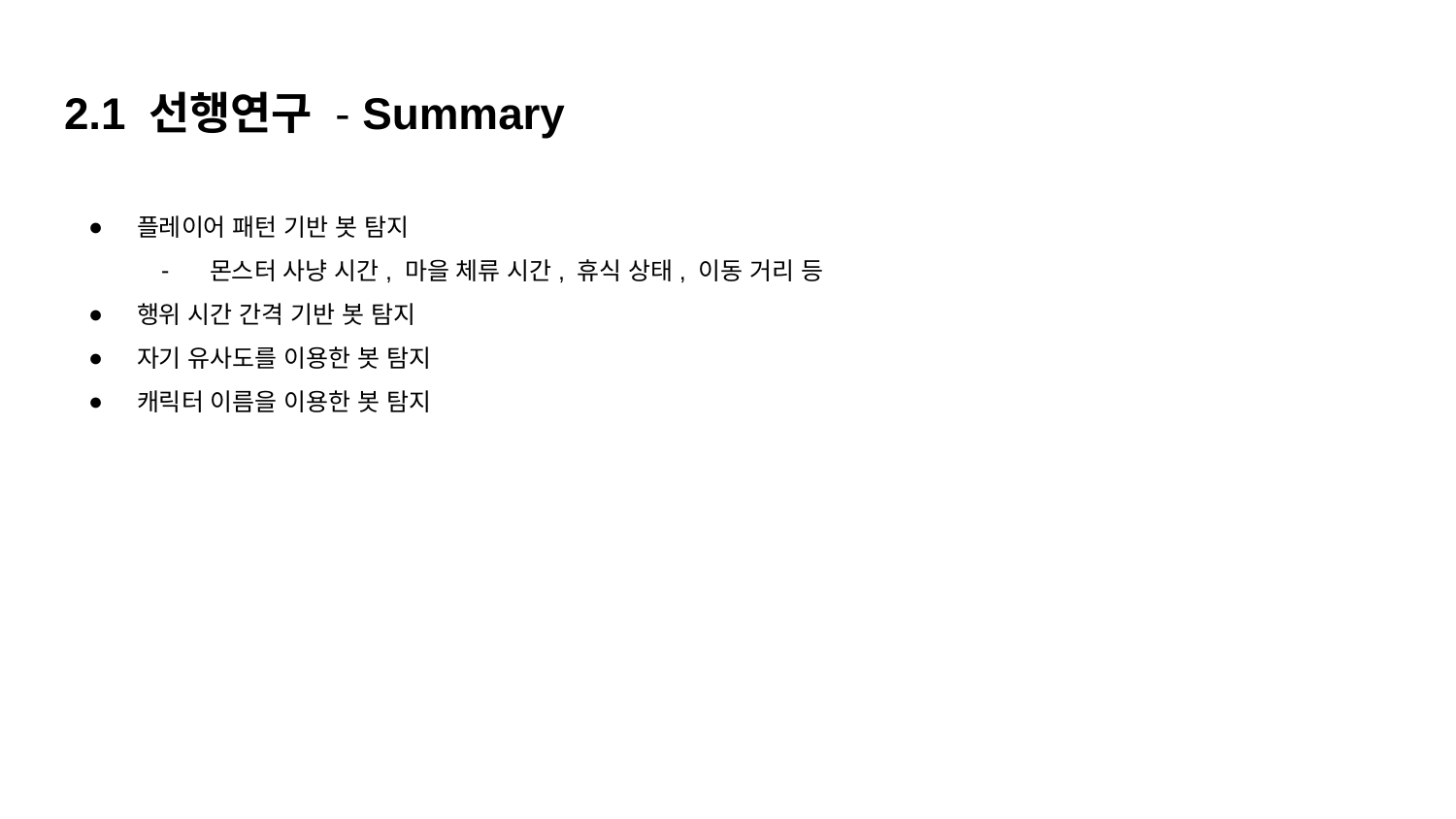

# 2.1 선행연구 - Summary
플레이어 패턴 기반 봇 탐지
몬스터 사냥 시간, 마을 체류 시간, 휴식 상태, 이동 거리 등
행위 시간 간격 기반 봇 탐지
자기 유사도를 이용한 봇 탐지
캐릭터 이름을 이용한 봇 탐지